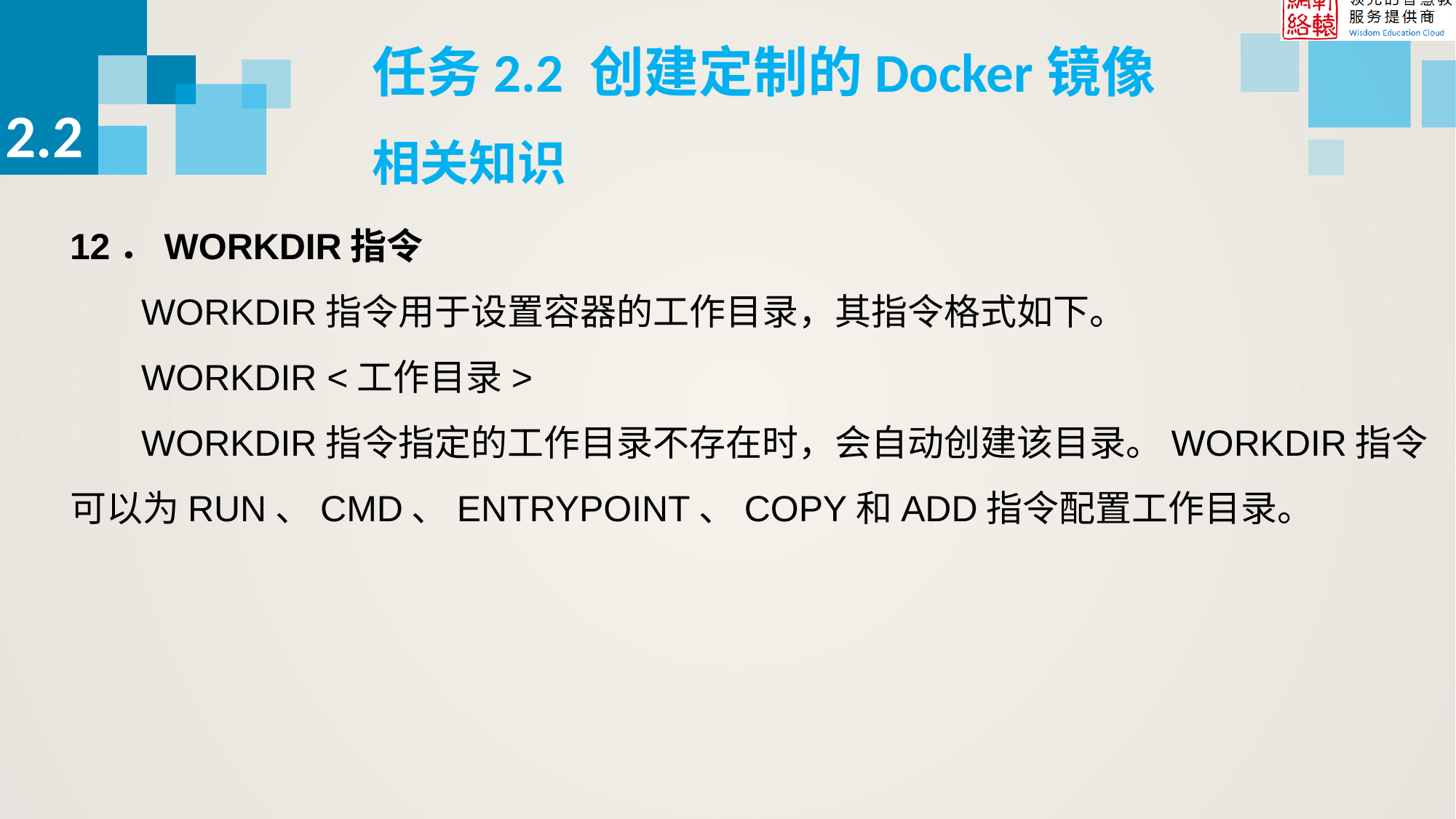

任务2.2 创建定制的Docker镜像
2.2
相关知识
12．WORKDIR指令
       WORKDIR指令用于设置容器的工作目录，其指令格式如下。
       WORKDIR <工作目录>
       WORKDIR指令指定的工作目录不存在时，会自动创建该目录。WORKDIR指令可以为RUN、CMD、ENTRYPOINT、COPY和ADD指令配置工作目录。